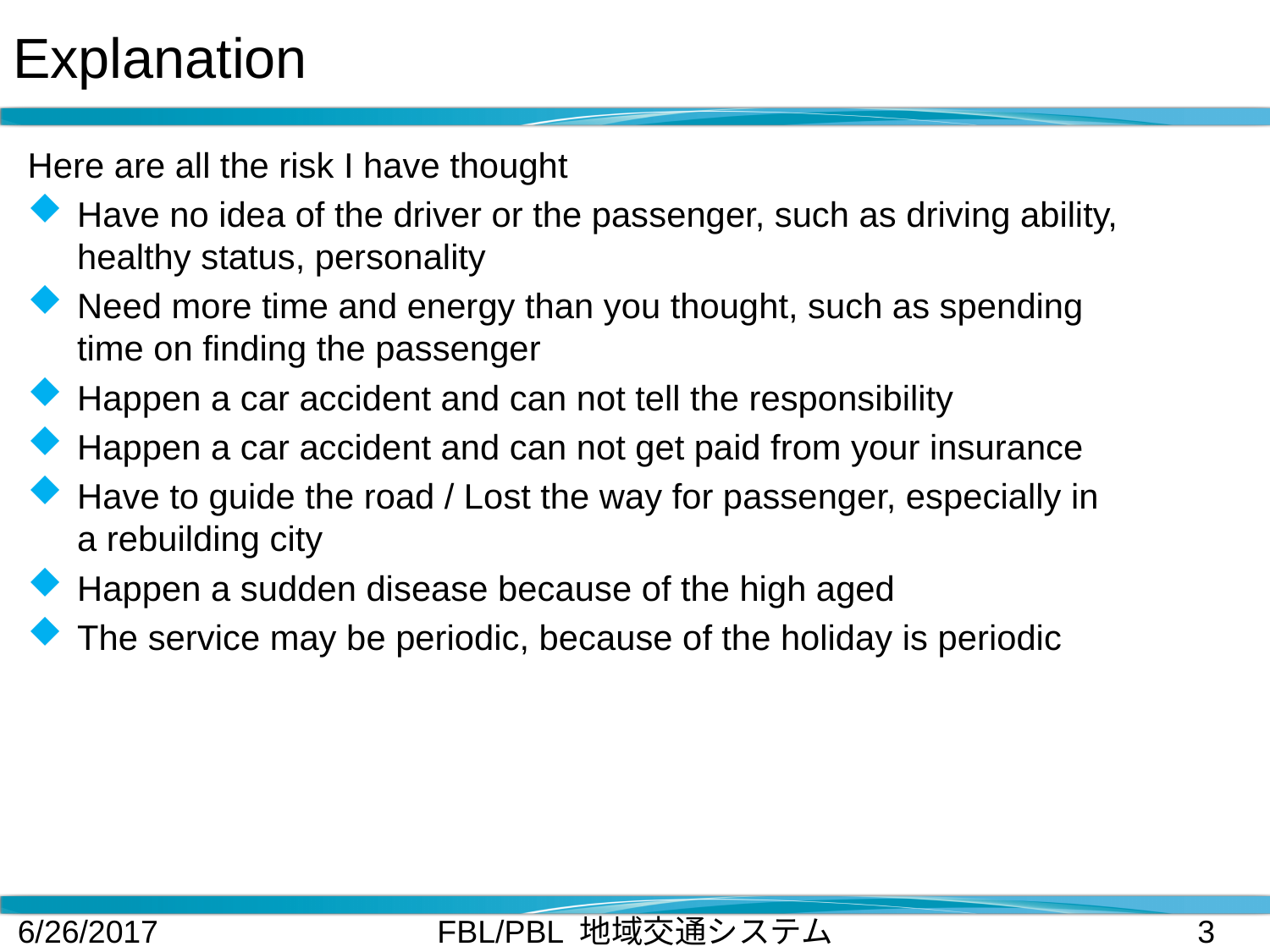

Explanation
Here are all the risk I have thought
Have no idea of the driver or the passenger, such as driving ability, healthy status, personality
Need more time and energy than you thought, such as spending time on finding the passenger
Happen a car accident and can not tell the responsibility
Happen a car accident and can not get paid from your insurance
Have to guide the road / Lost the way for passenger, especially in a rebuilding city
Happen a sudden disease because of the high aged
The service may be periodic, because of the holiday is periodic

6/26/2017
FBL/PBL 地域交通システム
3